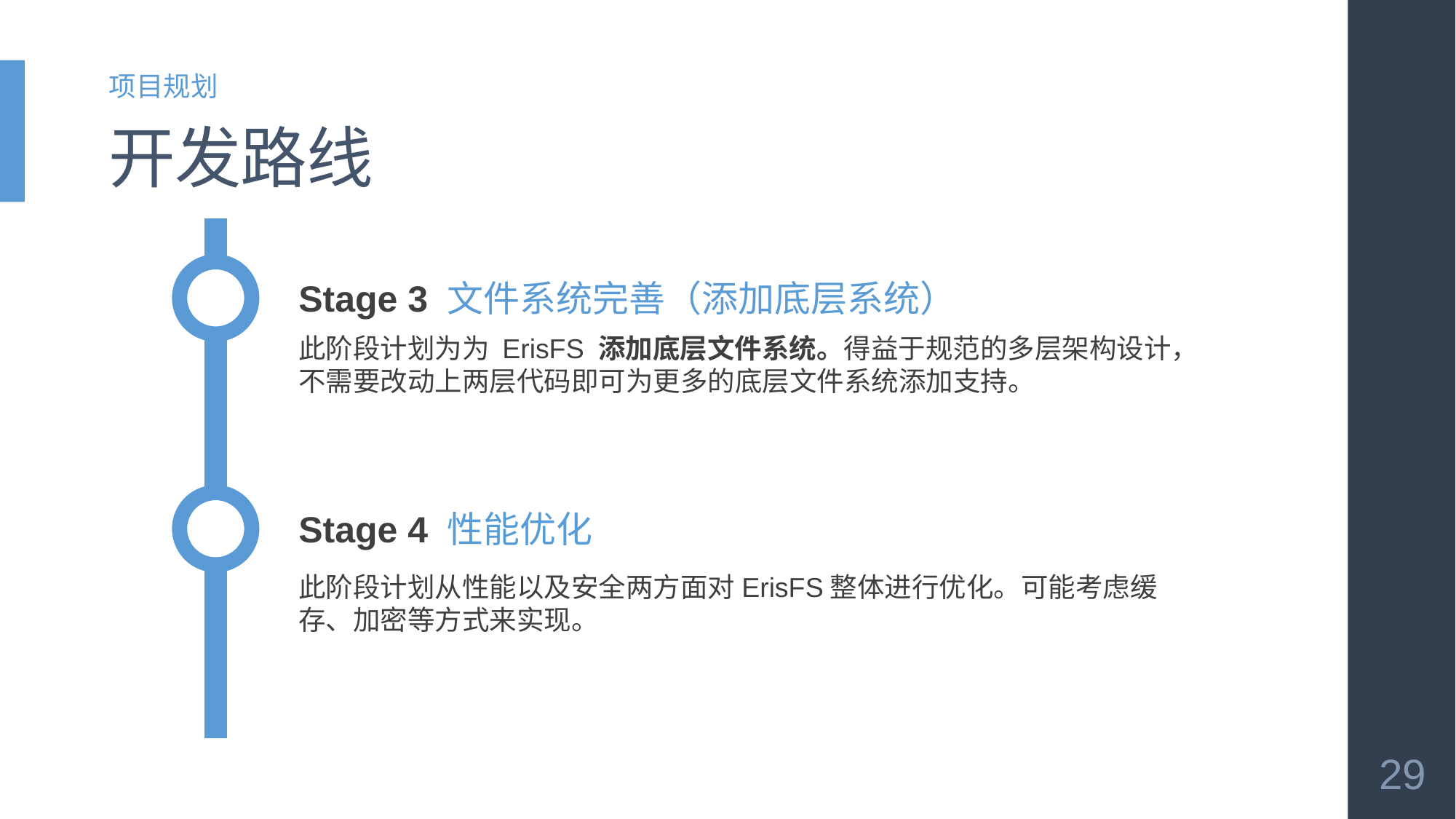

项目规划
# 开发路线

Stage 3 文件系统完善（添加底层系统）
此阶段计划为为 ErisFS 添加底层文件系统。得益于规范的多层架构设计，不需要改动上两层代码即可为更多的底层文件系统添加支持。

Stage 4 性能优化
此阶段计划从性能以及安全两方面对ErisFS整体进行优化。可能考虑缓存、加密等方式来实现。
29